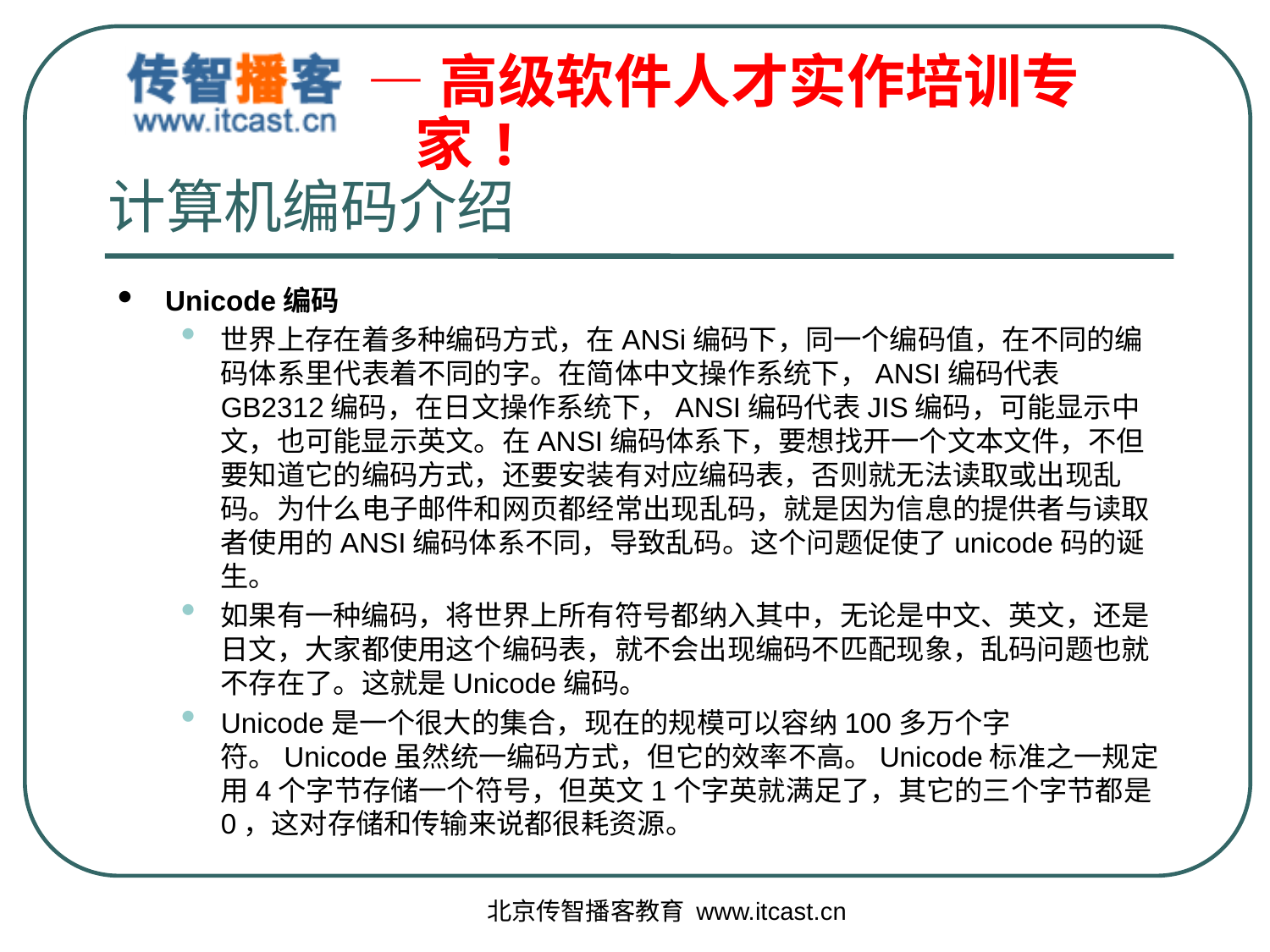

# 计算机编码介绍
Unicode编码
世界上存在着多种编码方式，在ANSi编码下，同一个编码值，在不同的编码体系里代表着不同的字。在简体中文操作系统下，ANSI编码代表GB2312编码，在日文操作系统下，ANSI编码代表JIS编码，可能显示中文，也可能显示英文。在ANSI编码体系下，要想找开一个文本文件，不但要知道它的编码方式，还要安装有对应编码表，否则就无法读取或出现乱码。为什么电子邮件和网页都经常出现乱码，就是因为信息的提供者与读取者使用的ANSI编码体系不同，导致乱码。这个问题促使了unicode码的诞生。
如果有一种编码，将世界上所有符号都纳入其中，无论是中文、英文，还是日文，大家都使用这个编码表，就不会出现编码不匹配现象，乱码问题也就不存在了。这就是Unicode编码。
Unicode是一个很大的集合，现在的规模可以容纳100多万个字符。Unicode虽然统一编码方式，但它的效率不高。Unicode标准之一规定用4个字节存储一个符号，但英文1个字英就满足了，其它的三个字节都是0，这对存储和传输来说都很耗资源。